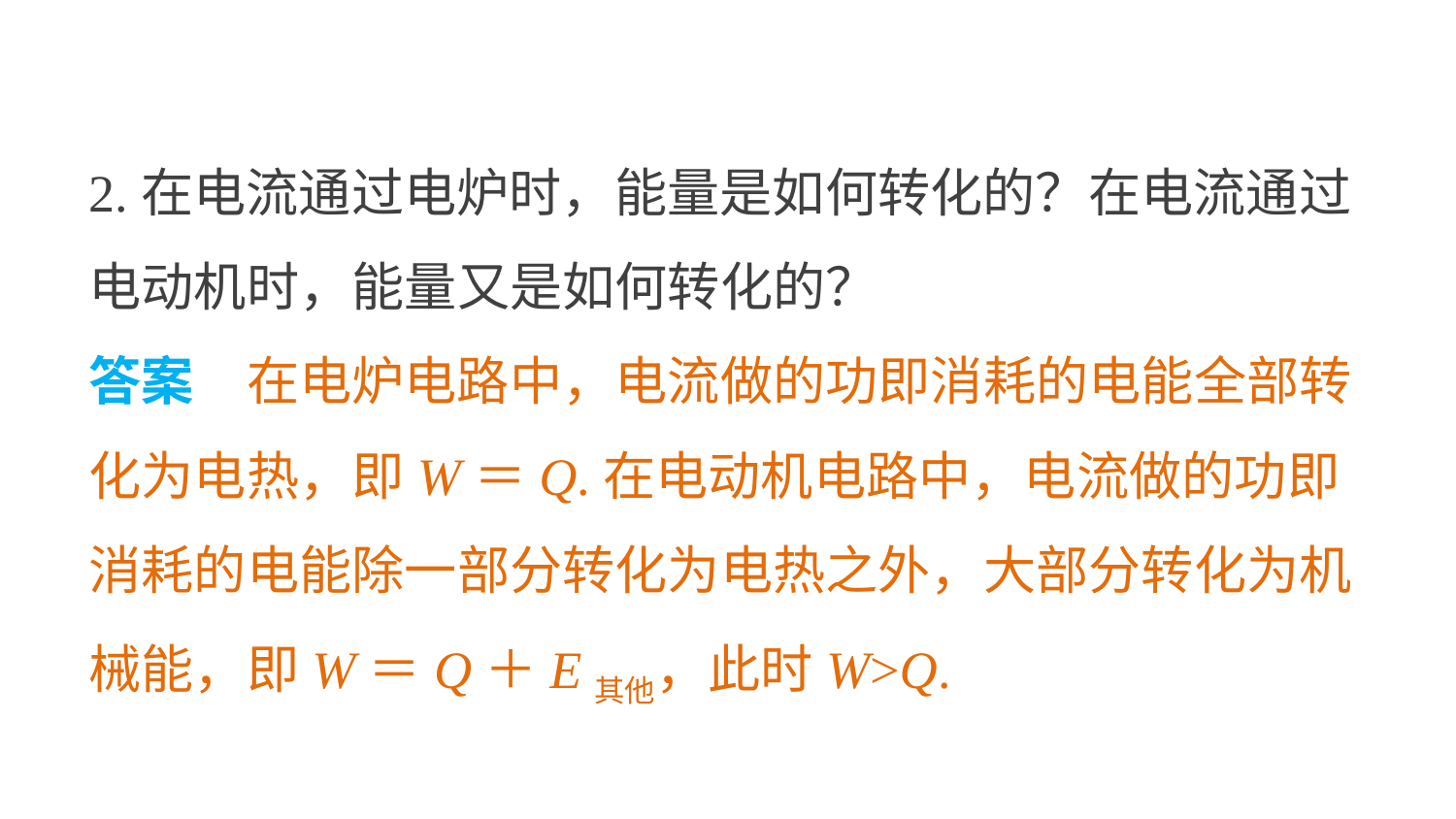

2.在电流通过电炉时，能量是如何转化的？在电流通过电动机时，能量又是如何转化的？
答案　在电炉电路中，电流做的功即消耗的电能全部转化为电热，即W＝Q.在电动机电路中，电流做的功即消耗的电能除一部分转化为电热之外，大部分转化为机械能，即W＝Q＋E其他，此时W>Q.